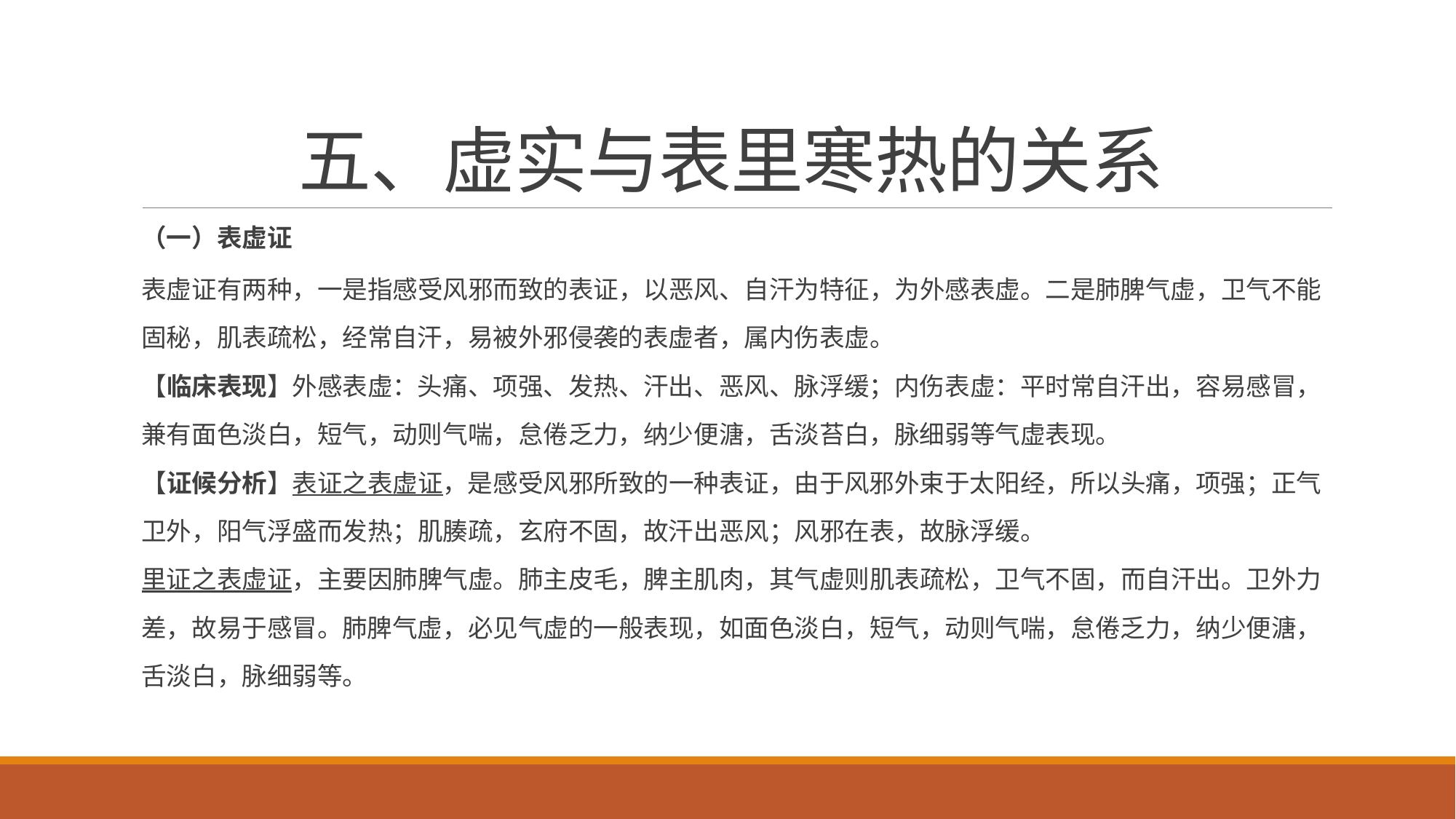

# 五、虚实与表里寒热的关系
（一）表虚证
表虚证有两种，一是指感受风邪而致的表证，以恶风、自汗为特征，为外感表虚。二是肺脾气虚，卫气不能固秘，肌表疏松，经常自汗，易被外邪侵袭的表虚者，属内伤表虚。
【临床表现】外感表虚：头痛、项强、发热、汗出、恶风、脉浮缓；内伤表虚：平时常自汗出，容易感冒，兼有面色淡白，短气，动则气喘，怠倦乏力，纳少便溏，舌淡苔白，脉细弱等气虚表现。
【证候分析】表证之表虚证，是感受风邪所致的一种表证，由于风邪外束于太阳经，所以头痛，项强；正气卫外，阳气浮盛而发热；肌腠疏，玄府不固，故汗出恶风；风邪在表，故脉浮缓。
里证之表虚证，主要因肺脾气虚。肺主皮毛，脾主肌肉，其气虚则肌表疏松，卫气不固，而自汗出。卫外力差，故易于感冒。肺脾气虚，必见气虚的一般表现，如面色淡白，短气，动则气喘，怠倦乏力，纳少便溏，舌淡白，脉细弱等。